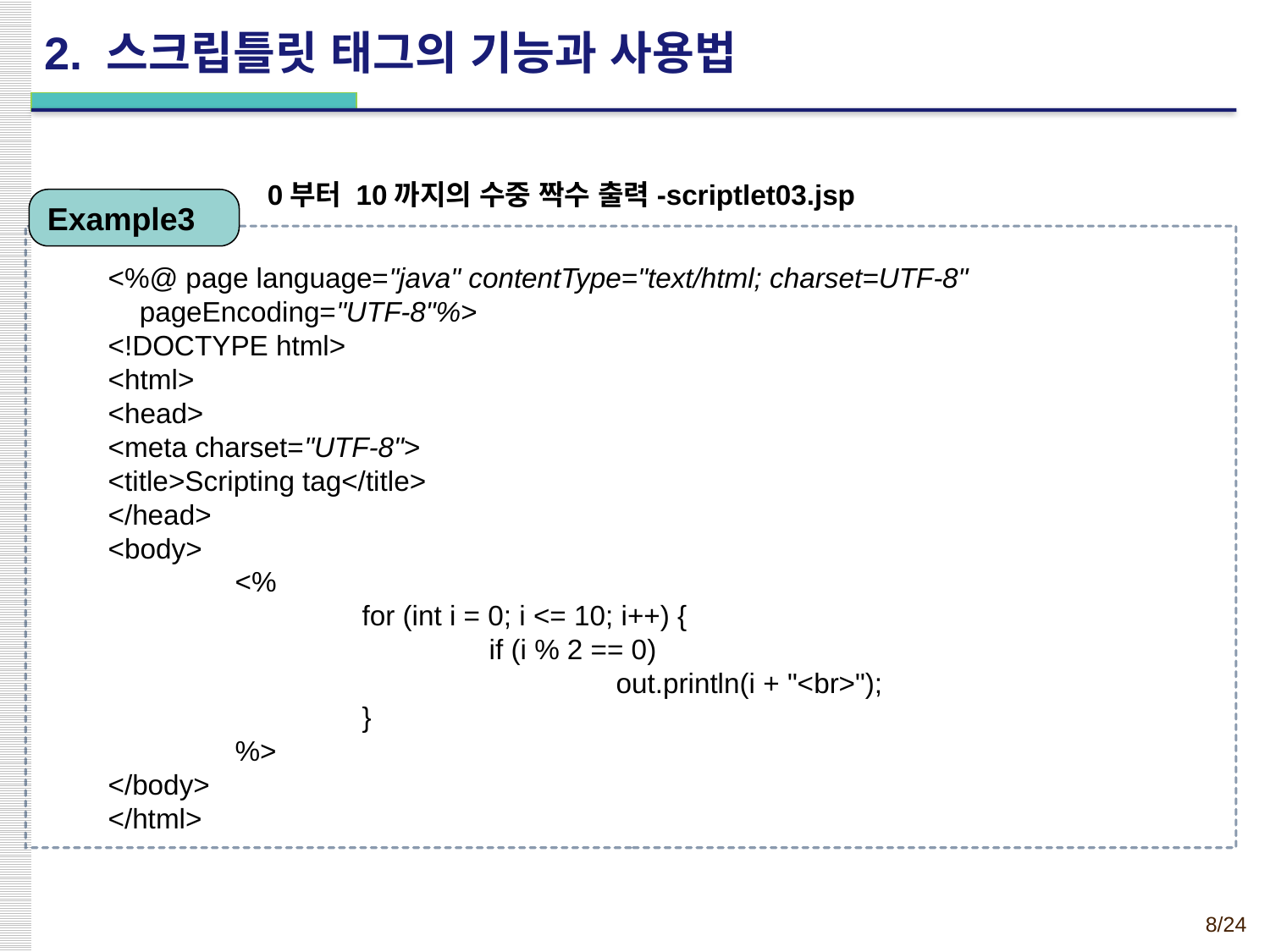

# 2. 스크립틀릿 태그의 기능과 사용법
0부터 10까지의 수중 짝수 출력-scriptlet03.jsp
Example3

<%@ page language="java" contentType="text/html; charset=UTF-8"
    pageEncoding="UTF-8"%>
<!DOCTYPE html>
<html>
<head>
<meta charset="UTF-8">
<title>Scripting tag</title>
</head>
<body>
	<%
		for (int i = 0; i <= 10; i++) {
			if (i % 2 == 0)
				out.println(i + "<br>");
		}
	%>
</body>
</html>